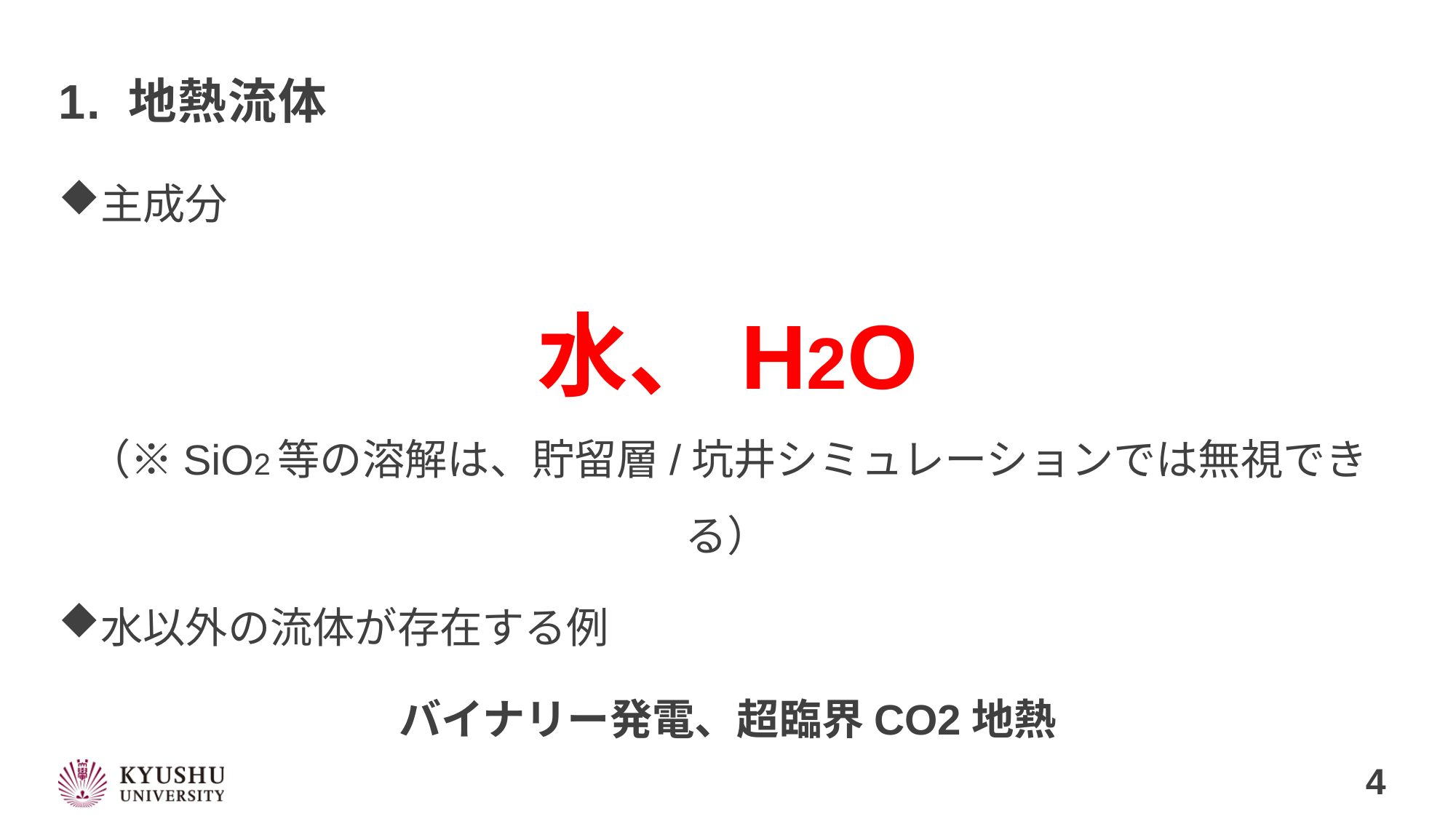

# 1. 地熱流体
主成分
水、H2O
（※SiO2等の溶解は、貯留層/坑井シミュレーションでは無視できる）
水以外の流体が存在する例
バイナリー発電、超臨界CO2地熱